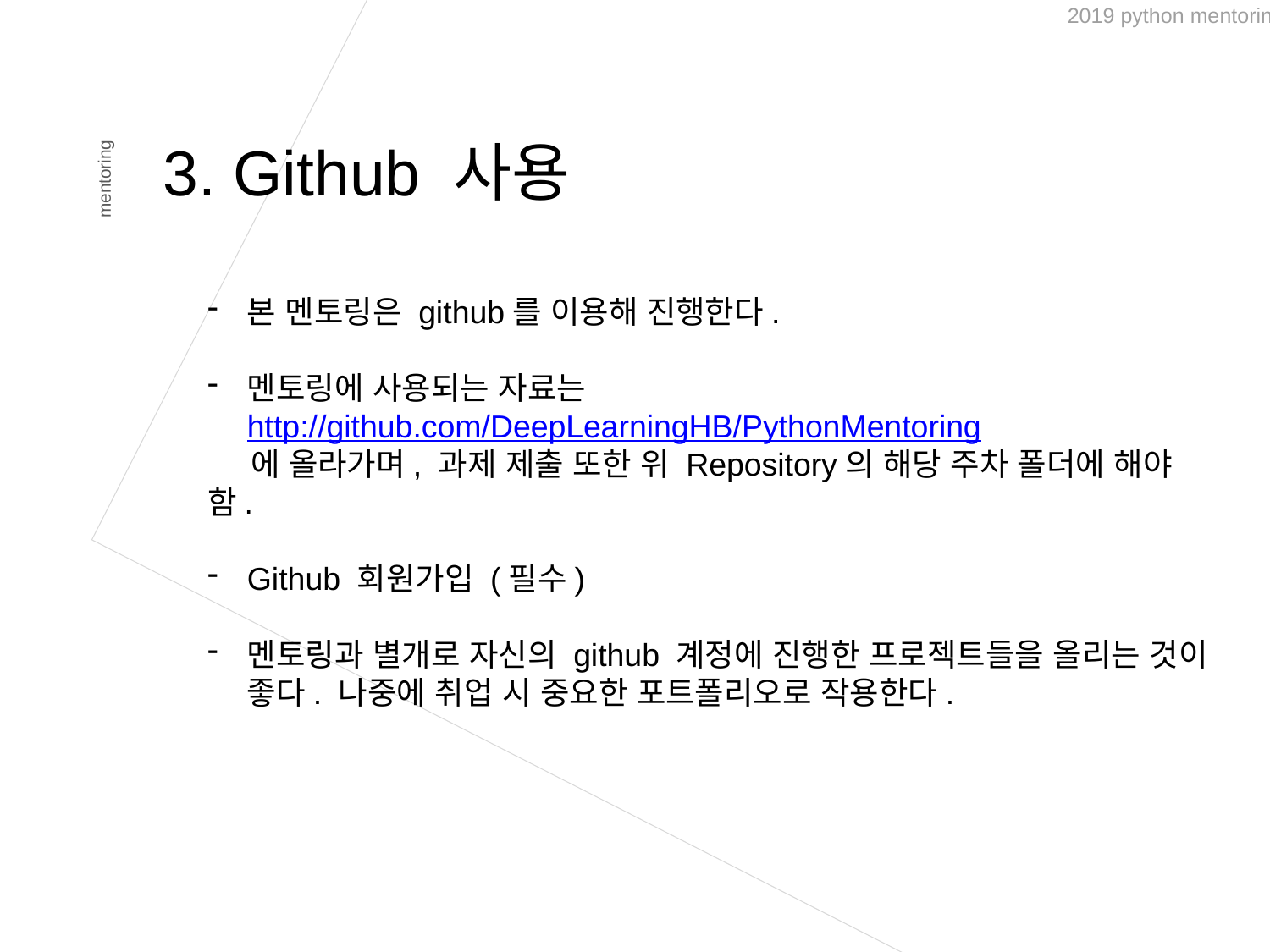

2019 python mentoring
 mentoring
3. Github 사용
본 멘토링은 github를 이용해 진행한다.

멘토링에 사용되는 자료는 http://github.com/DeepLearningHB/PythonMentoring
    에 올라가며, 과제 제출 또한 위 Repository의 해당 주차 폴더에 해야함.

Github 회원가입 (필수)

멘토링과 별개로 자신의 github 계정에 진행한 프로젝트들을 올리는 것이 좋다. 나중에 취업 시 중요한 포트폴리오로 작용한다.